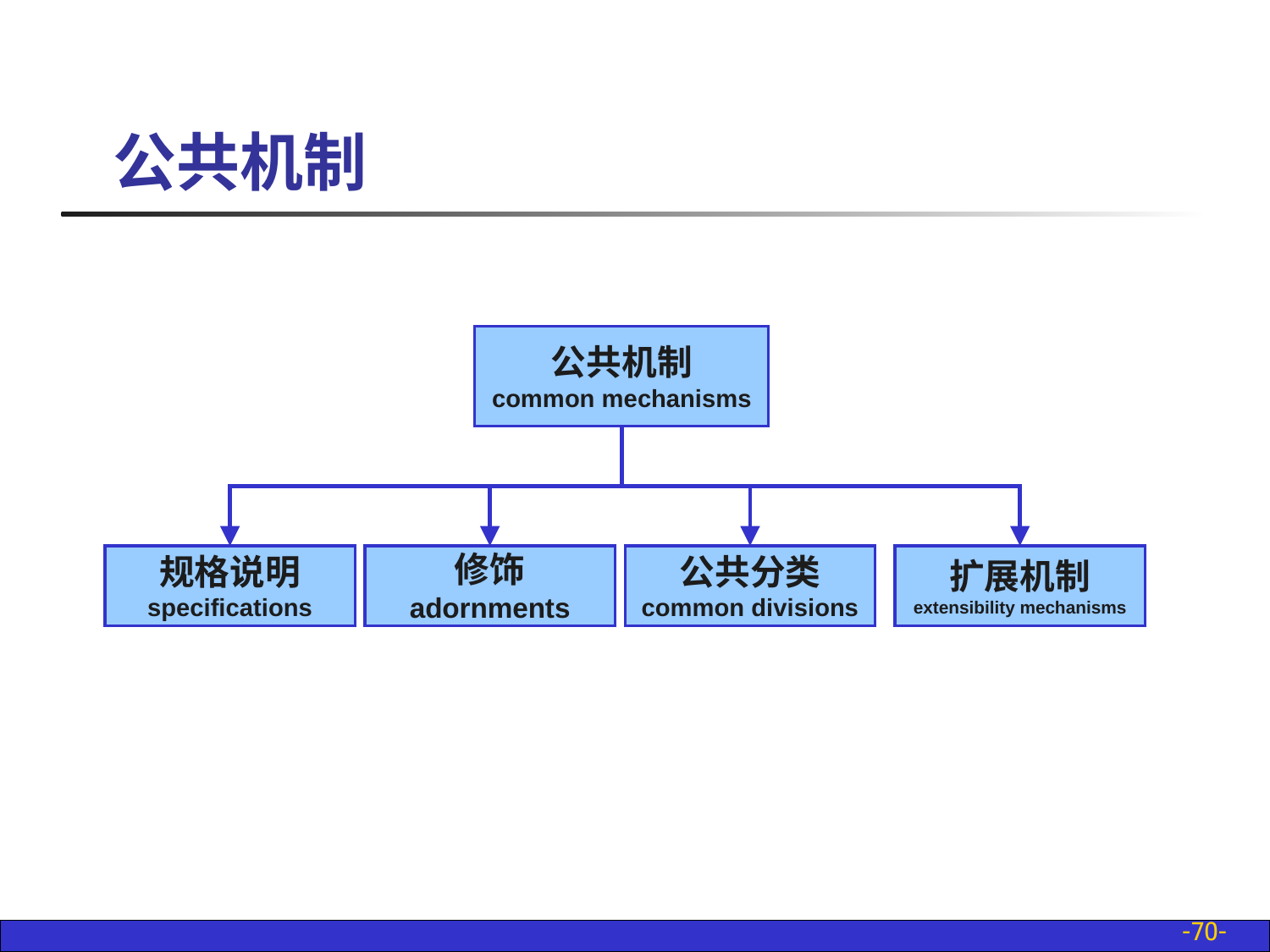

公共机制
公共机制
common mechanisms
规格说明
specifications
修饰
adornments
公共分类
common divisions
扩展机制
extensibility mechanisms
-70-